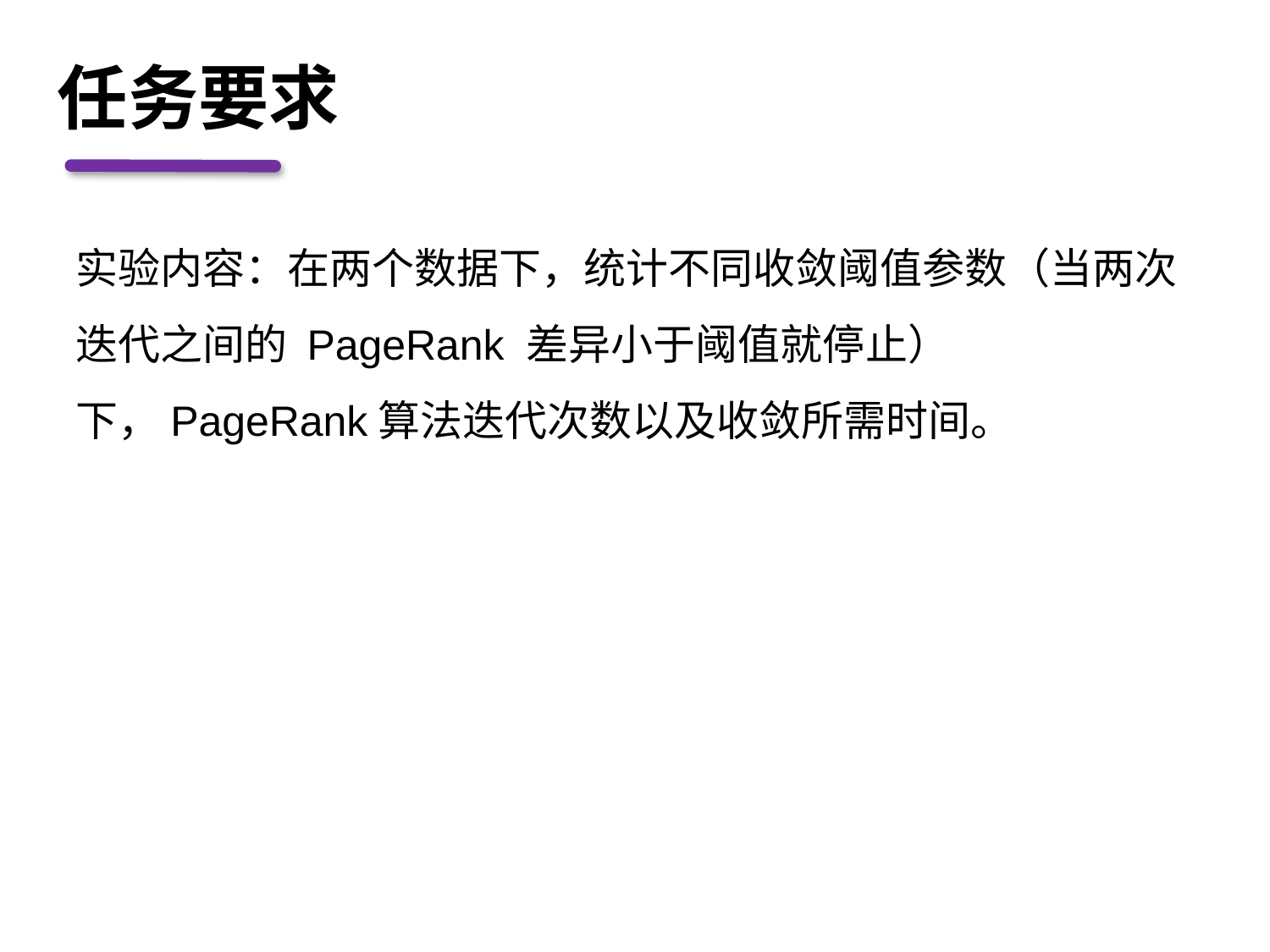

# 任务要求

实验内容：在两个数据下，统计不同收敛阈值参数（当两次迭代之间的 PageRank 差异小于阈值就停止）下，PageRank算法迭代次数以及收敛所需时间。